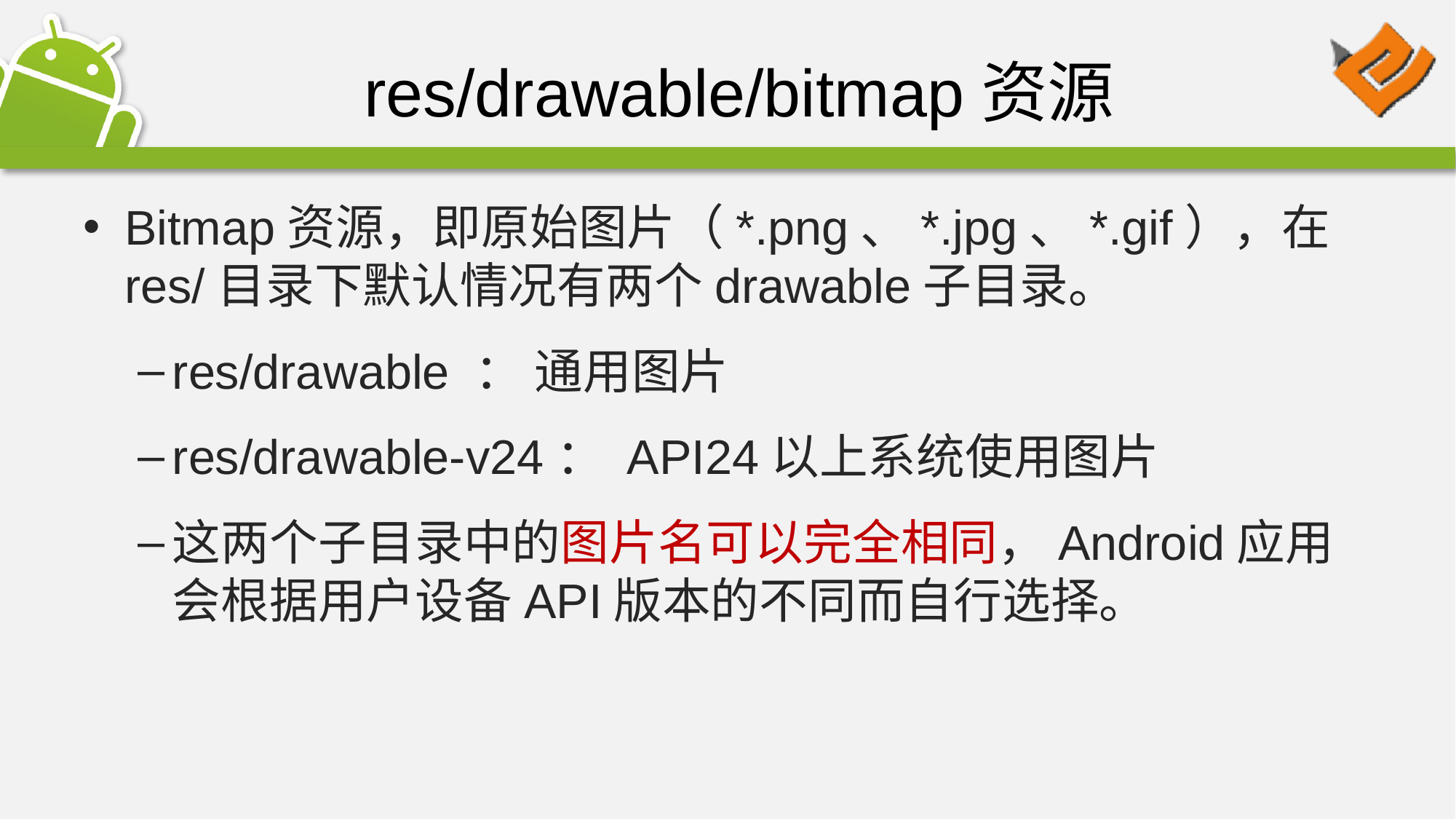

# res/drawable/bitmap资源
Bitmap资源，即原始图片（*.png、*.jpg、*.gif），在res/目录下默认情况有两个drawable子目录。
res/drawable ： 通用图片
res/drawable-v24： API24以上系统使用图片
这两个子目录中的图片名可以完全相同，Android应用会根据用户设备API版本的不同而自行选择。